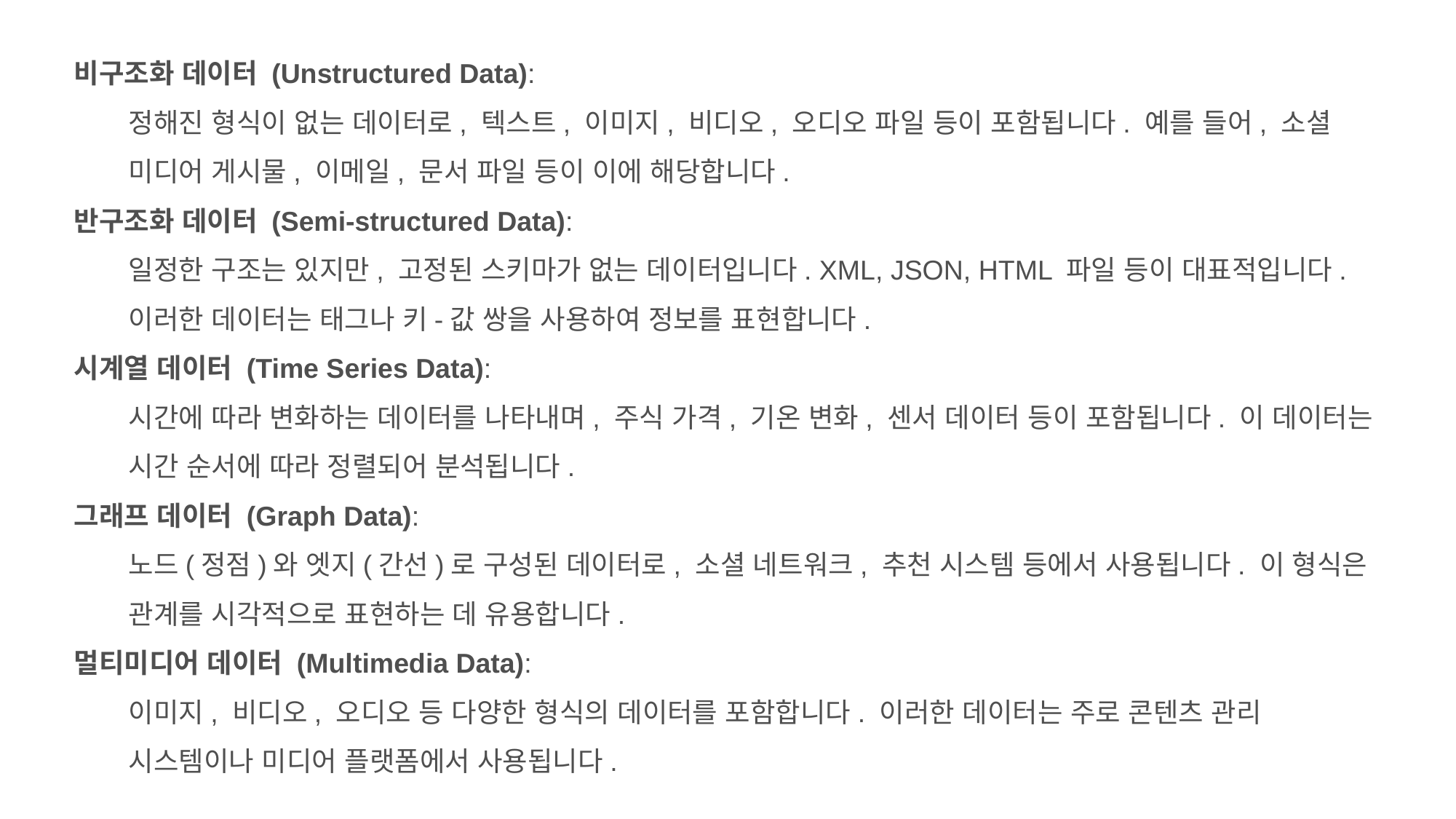

비구조화 데이터 (Unstructured Data):
정해진 형식이 없는 데이터로, 텍스트, 이미지, 비디오, 오디오 파일 등이 포함됩니다. 예를 들어, 소셜 미디어 게시물, 이메일, 문서 파일 등이 이에 해당합니다.
반구조화 데이터 (Semi-structured Data):
일정한 구조는 있지만, 고정된 스키마가 없는 데이터입니다. XML, JSON, HTML 파일 등이 대표적입니다. 이러한 데이터는 태그나 키-값 쌍을 사용하여 정보를 표현합니다.
시계열 데이터 (Time Series Data):
시간에 따라 변화하는 데이터를 나타내며, 주식 가격, 기온 변화, 센서 데이터 등이 포함됩니다. 이 데이터는 시간 순서에 따라 정렬되어 분석됩니다.
그래프 데이터 (Graph Data):
노드(정점)와 엣지(간선)로 구성된 데이터로, 소셜 네트워크, 추천 시스템 등에서 사용됩니다. 이 형식은 관계를 시각적으로 표현하는 데 유용합니다.
멀티미디어 데이터 (Multimedia Data):
이미지, 비디오, 오디오 등 다양한 형식의 데이터를 포함합니다. 이러한 데이터는 주로 콘텐츠 관리 시스템이나 미디어 플랫폼에서 사용됩니다.